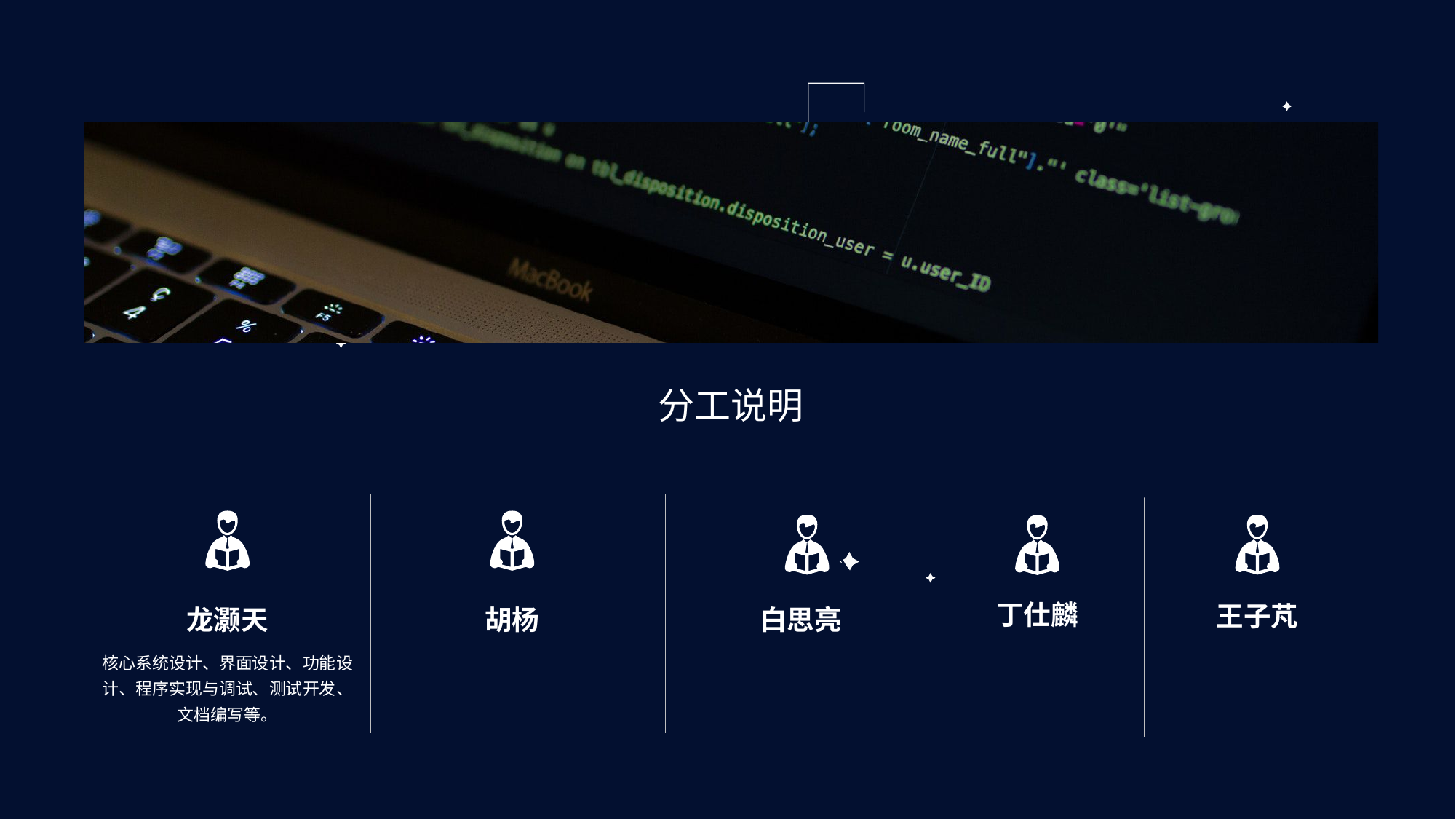

分工说明

丁仕麟
龙灏天
核心系统设计、界面设计、功能设计、程序实现与调试、测试开发、文档编写等。
胡杨
白思亮

王子芃